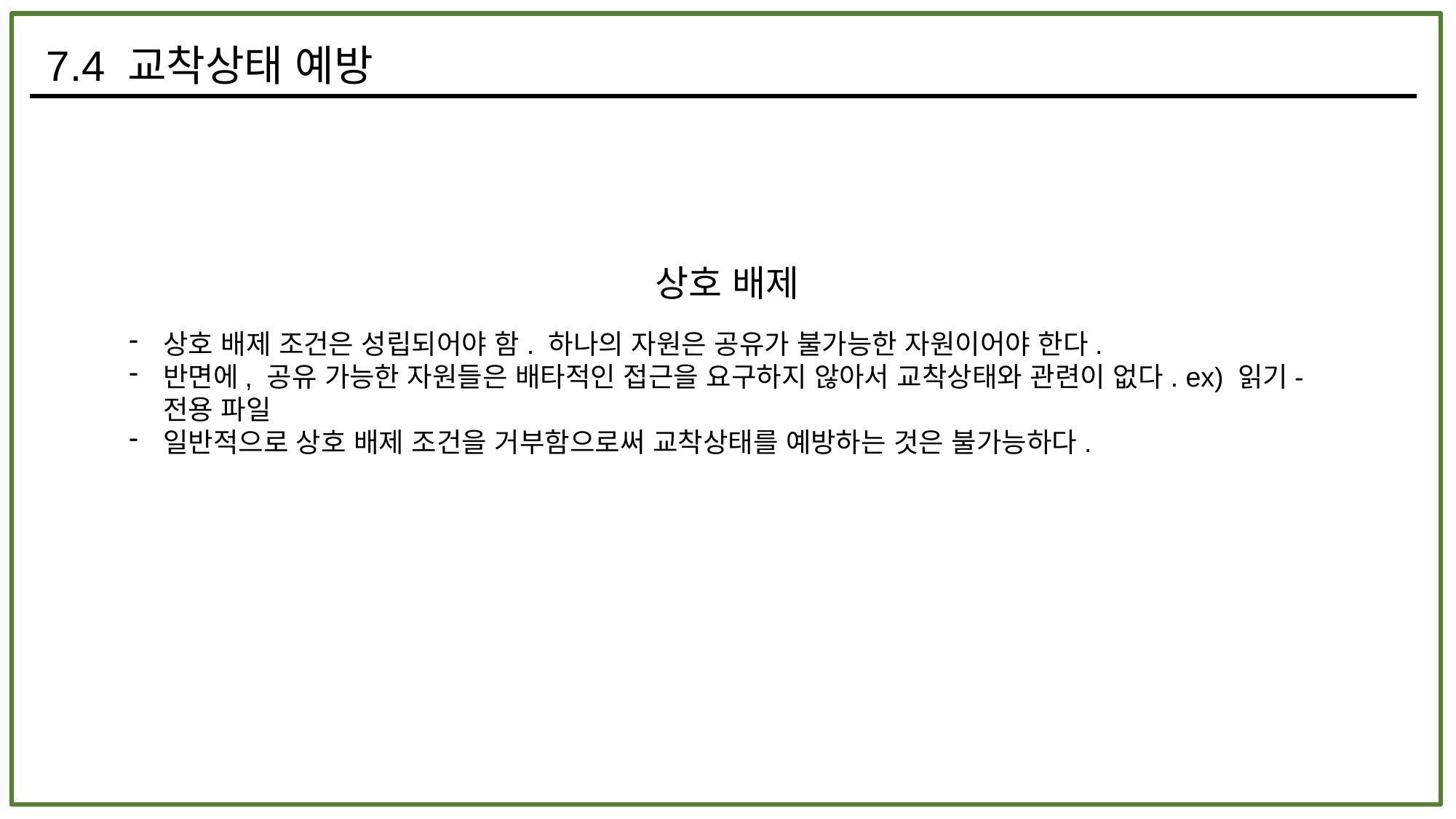

7.4 교착상태 예방
상호 배제
상호 배제 조건은 성립되어야 함. 하나의 자원은 공유가 불가능한 자원이어야 한다.
반면에, 공유 가능한 자원들은 배타적인 접근을 요구하지 않아서 교착상태와 관련이 없다. ex) 읽기-전용 파일
일반적으로 상호 배제 조건을 거부함으로써 교착상태를 예방하는 것은 불가능하다.